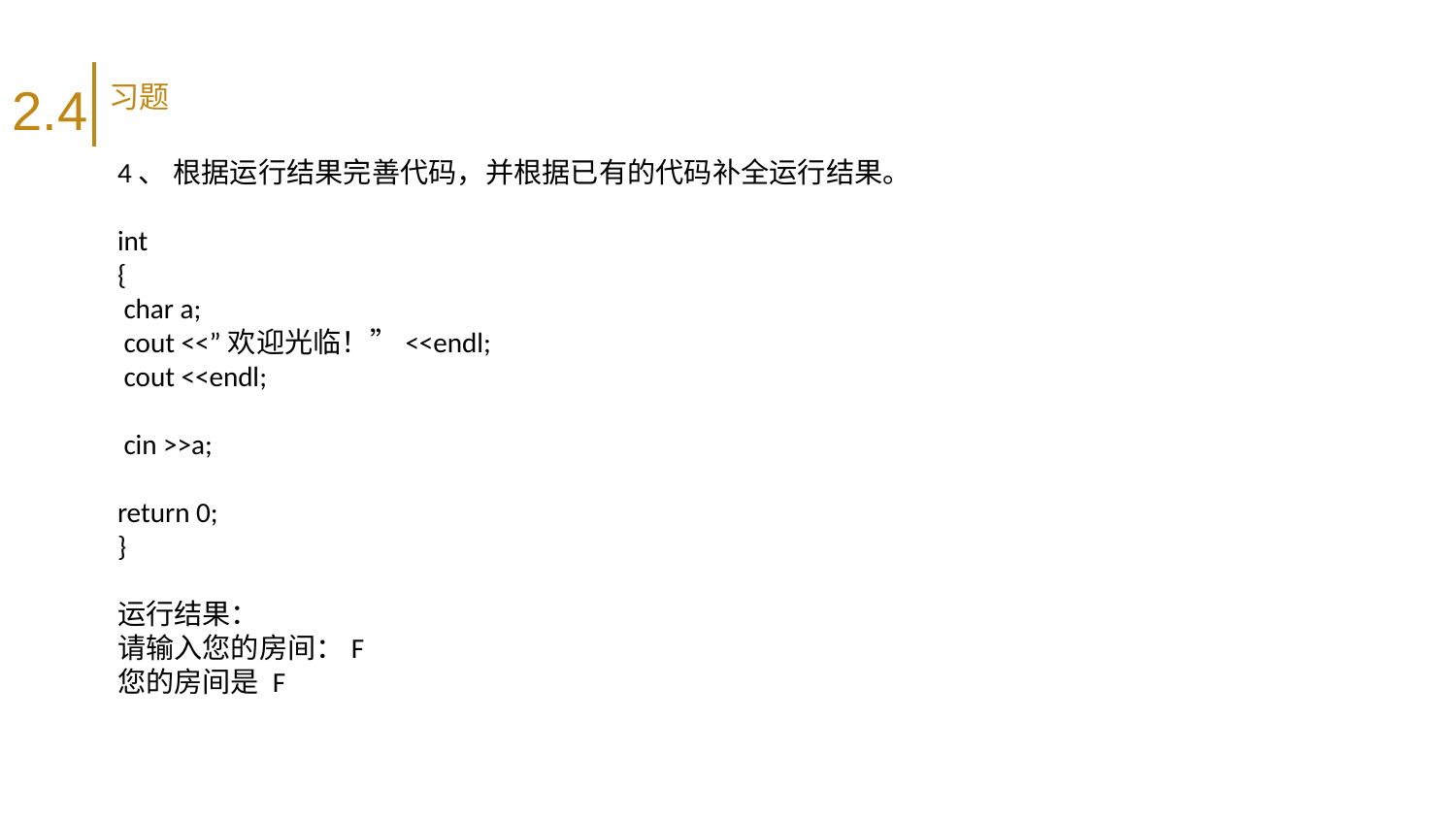

2.4
习题

4、 根据运行结果完善代码，并根据已有的代码补全运行结果。

int
{
 char a;
 cout <<”欢迎光临！”<<endl;
 cout <<endl;

 cin >>a;

return 0;
}

运行结果：
请输入您的房间：F
您的房间是 F